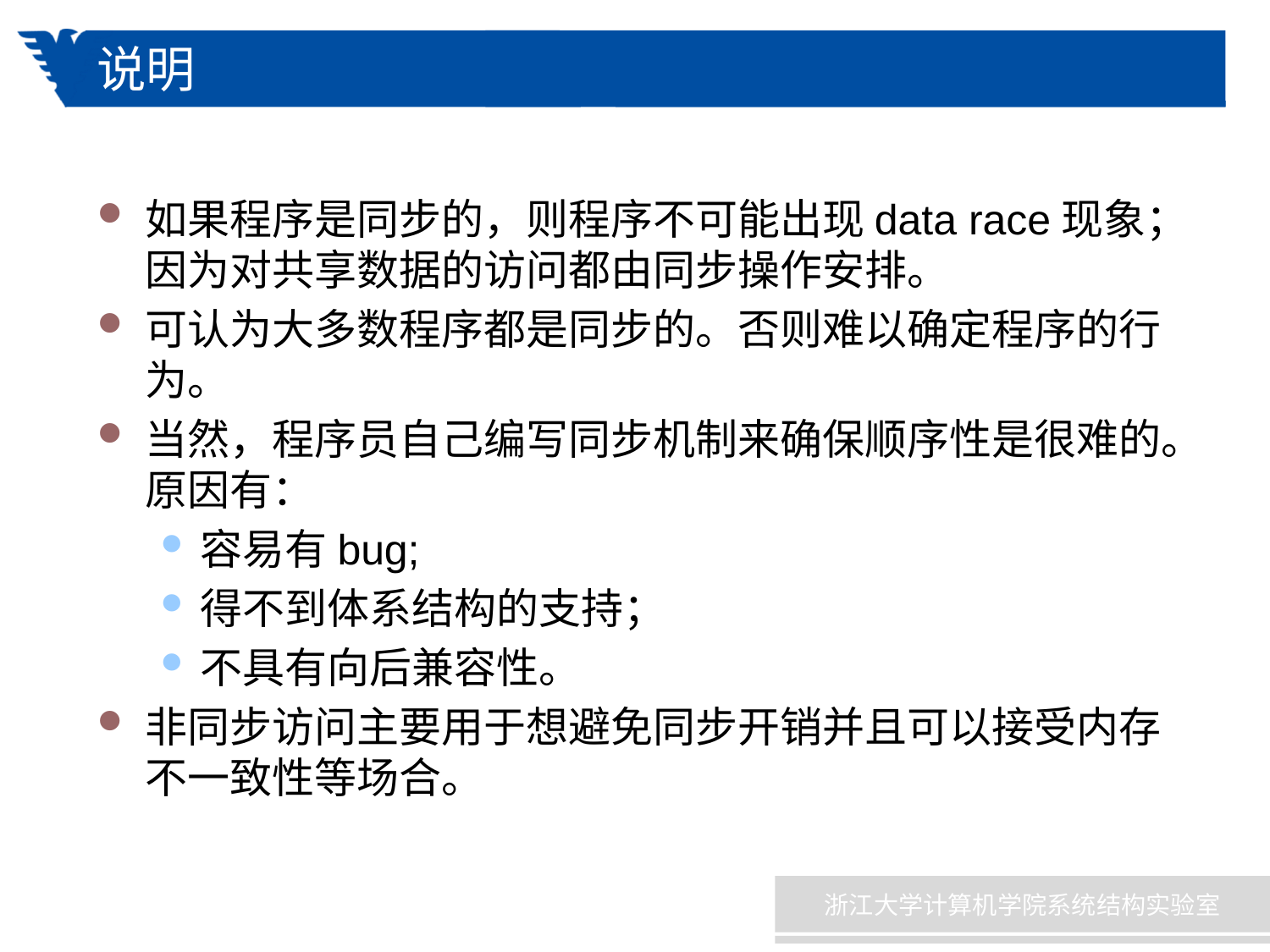

# 说明
如果程序是同步的，则程序不可能出现data race现象；因为对共享数据的访问都由同步操作安排。
可认为大多数程序都是同步的。否则难以确定程序的行为。
当然，程序员自己编写同步机制来确保顺序性是很难的。原因有：
容易有bug;
得不到体系结构的支持；
不具有向后兼容性。
非同步访问主要用于想避免同步开销并且可以接受内存不一致性等场合。